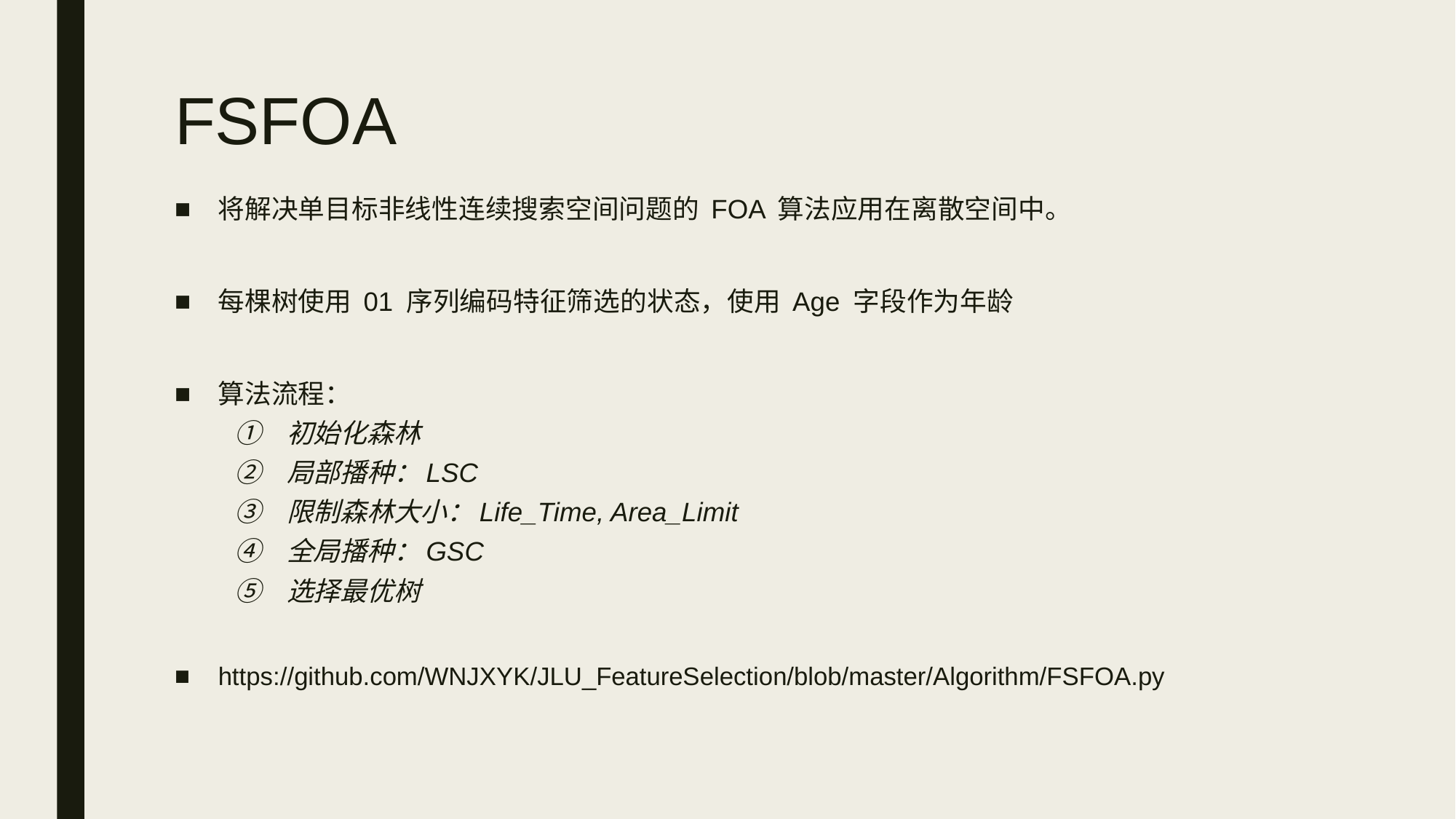

# FSFOA
将解决单目标非线性连续搜索空间问题的 FOA 算法应用在离散空间中。

每棵树使用 01 序列编码特征筛选的状态，使用 Age 字段作为年龄

算法流程：
初始化森林
局部播种：LSC
限制森林大小：Life_Time, Area_Limit
全局播种：GSC
选择最优树

https://github.com/WNJXYK/JLU_FeatureSelection/blob/master/Algorithm/FSFOA.py